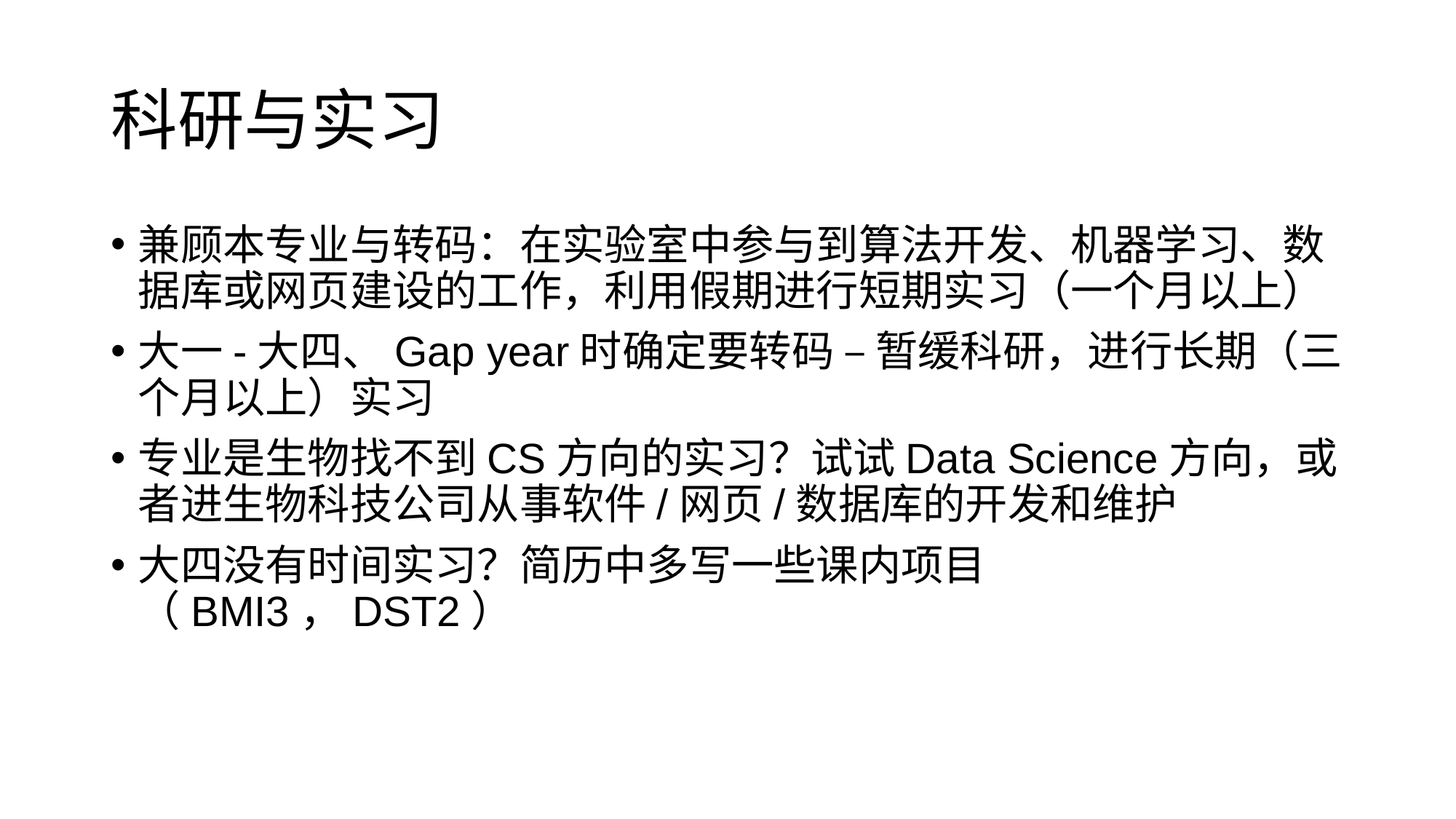

# 科研与实习
兼顾本专业与转码：在实验室中参与到算法开发、机器学习、数据库或网页建设的工作，利用假期进行短期实习（一个月以上）
大一-大四、Gap year时确定要转码 – 暂缓科研，进行长期（三个月以上）实习
专业是生物找不到CS方向的实习？试试Data Science方向，或者进生物科技公司从事软件/网页/数据库的开发和维护
大四没有时间实习？简历中多写一些课内项目（BMI3，DST2）